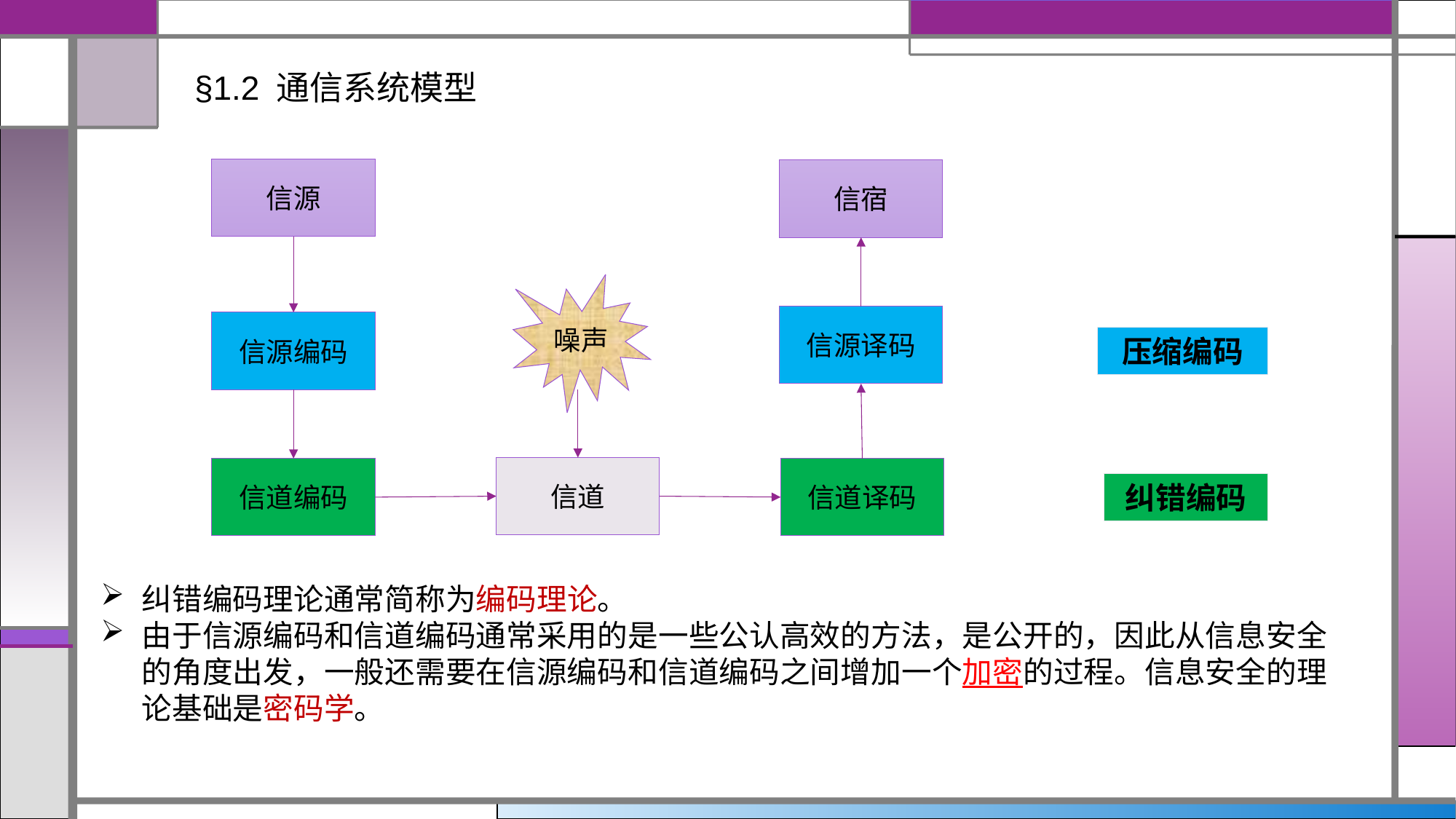

§1.2 通信系统模型
信源
信宿
噪声
信源译码
信源编码
压缩编码
信道
信道编码
信道译码
纠错编码
纠错编码理论通常简称为编码理论。
由于信源编码和信道编码通常采用的是一些公认高效的方法，是公开的，因此从信息安全的角度出发，一般还需要在信源编码和信道编码之间增加一个加密的过程。信息安全的理论基础是密码学。